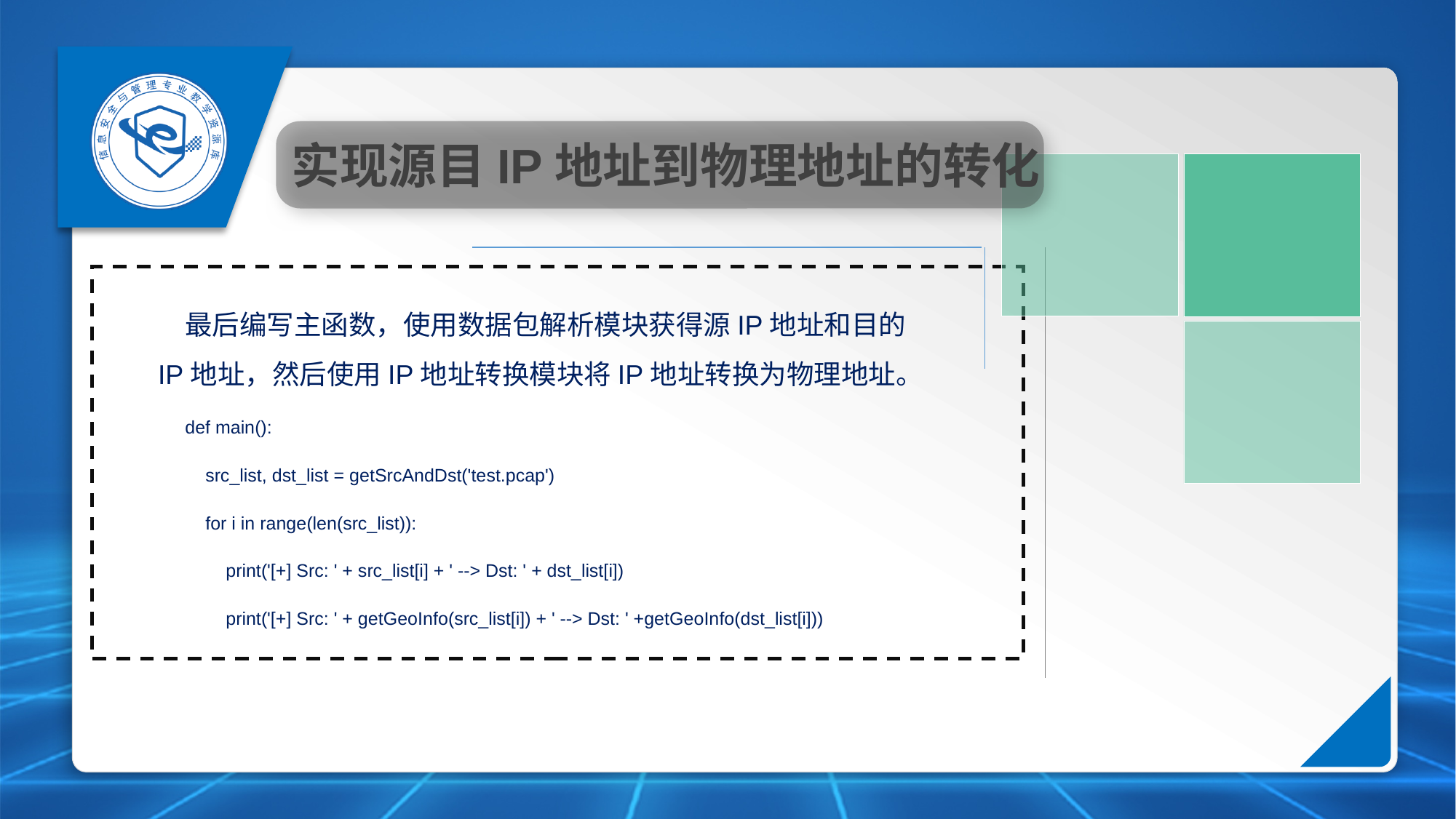

实现源目IP地址到物理地址的转化

最后编写主函数，使用数据包解析模块获得源IP地址和目的IP地址，然后使用IP地址转换模块将IP地址转换为物理地址。
def main():
    src_list, dst_list = getSrcAndDst('test.pcap')
    for i in range(len(src_list)):
        print('[+] Src: ' + src_list[i] + ' --> Dst: ' + dst_list[i])
        print('[+] Src: ' + getGeoInfo(src_list[i]) + ' --> Dst: ' +getGeoInfo(dst_list[i]))